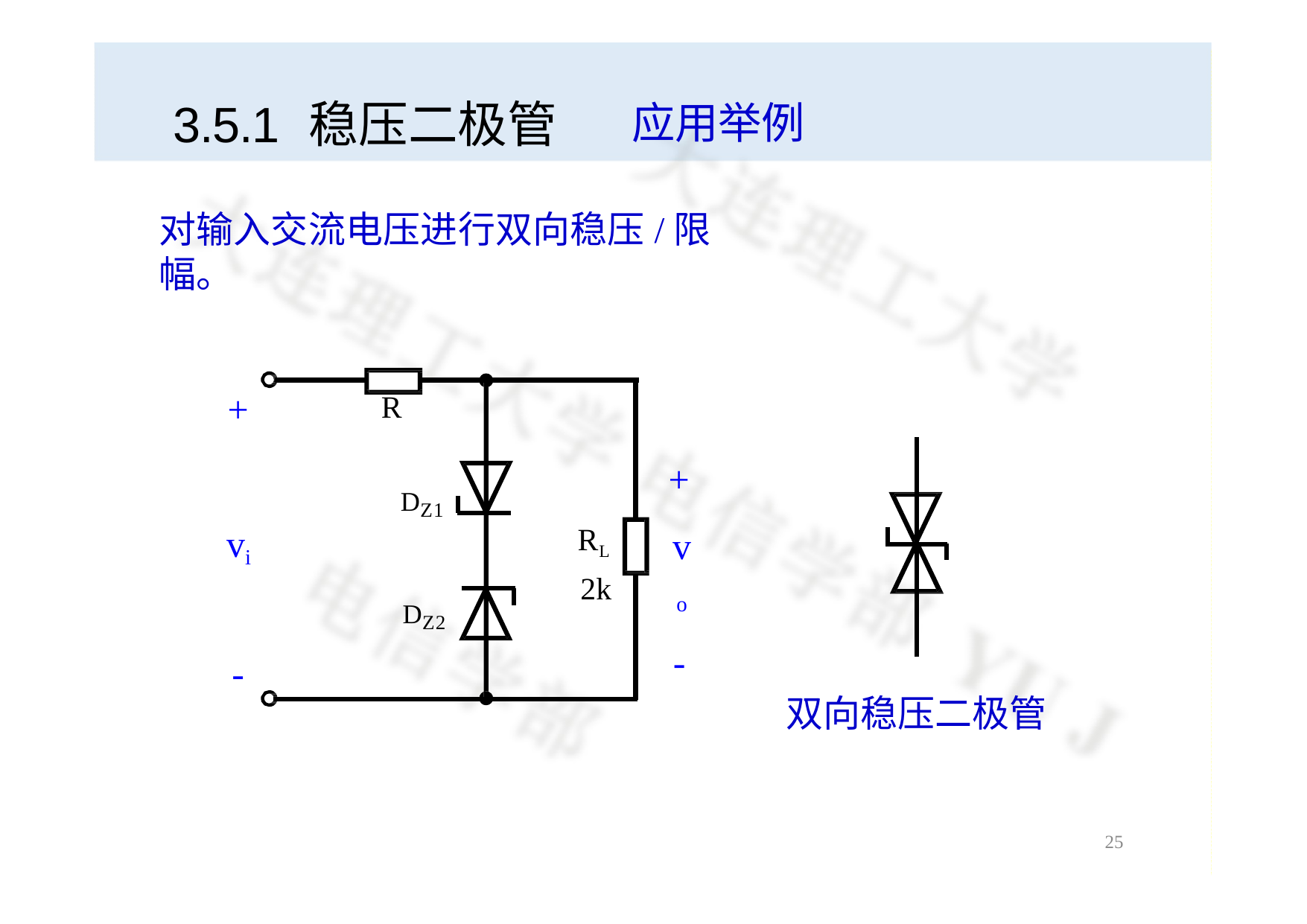

# 3.5.1 稳压二极管
应用举例
对输入交流电压进行双向稳压/限幅。

+
R

+
vo
-

DZ1

RL
2k
vi

DZ2
-
双向稳压二极管

25